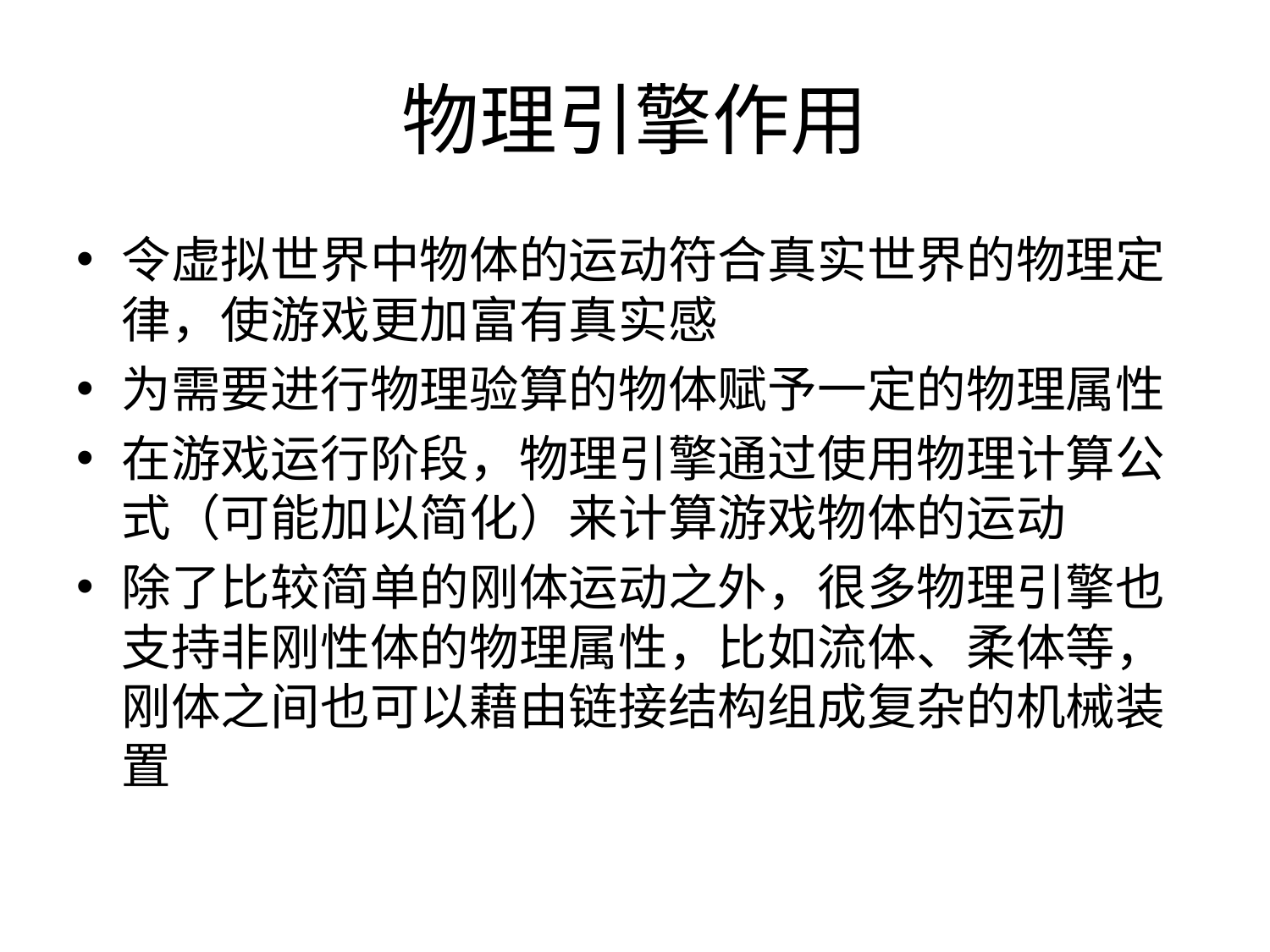

# 物理引擎作用
令虚拟世界中物体的运动符合真实世界的物理定律，使游戏更加富有真实感
为需要进行物理验算的物体赋予一定的物理属性
在游戏运行阶段，物理引擎通过使用物理计算公式（可能加以简化）来计算游戏物体的运动
除了比较简单的刚体运动之外，很多物理引擎也支持非刚性体的物理属性，比如流体、柔体等，刚体之间也可以藉由链接结构组成复杂的机械装置